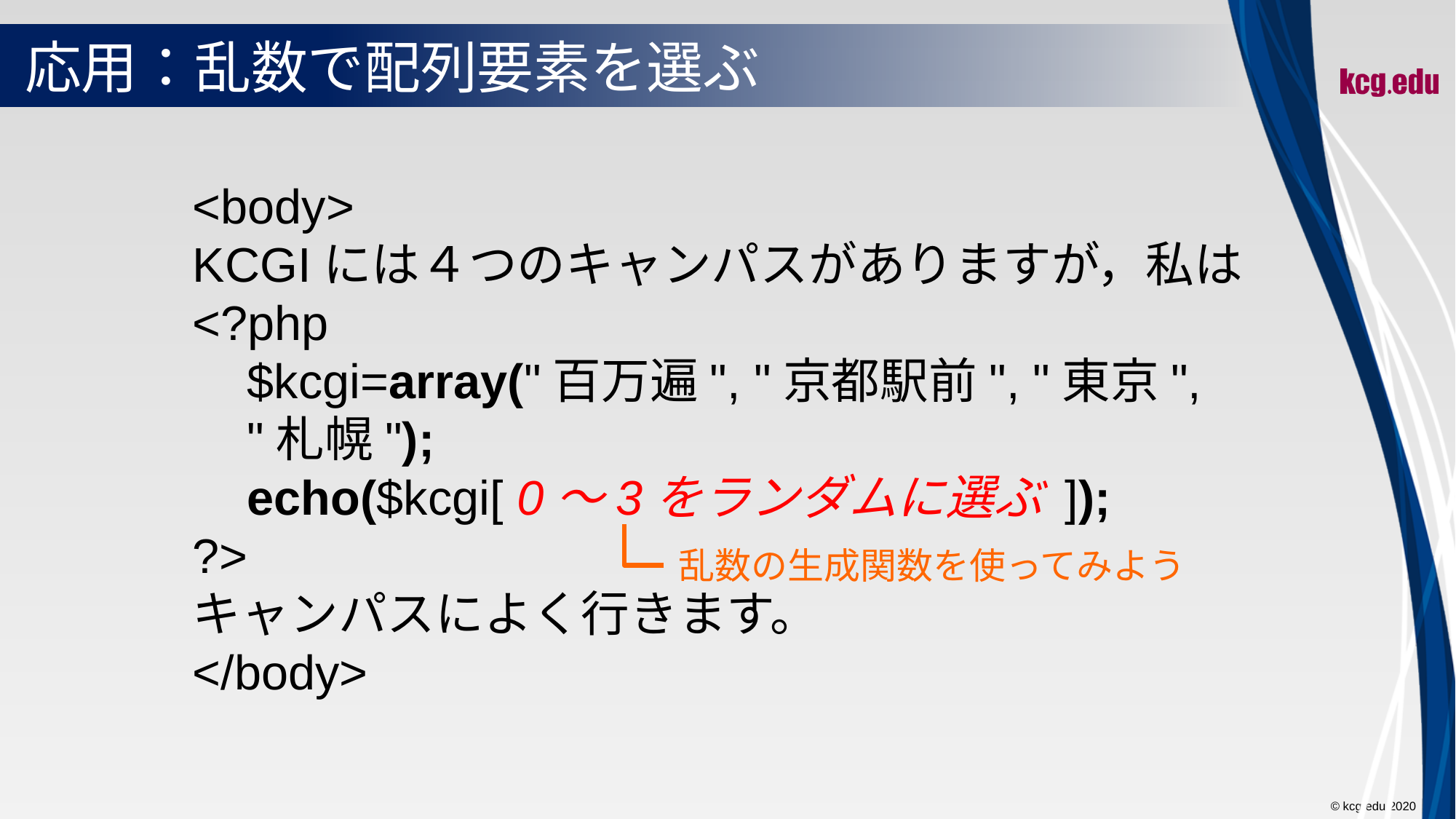

# 応用：乱数で配列要素を選ぶ
<body>
KCGIには４つのキャンパスがありますが，私は
<?php
	$kcgi=array("百万遍", "京都駅前", "東京",
"札幌");
	echo($kcgi[ 0〜3をランダムに選ぶ ]);
?>
キャンパスによく行きます。
</body>

乱数の生成関数を使ってみよう